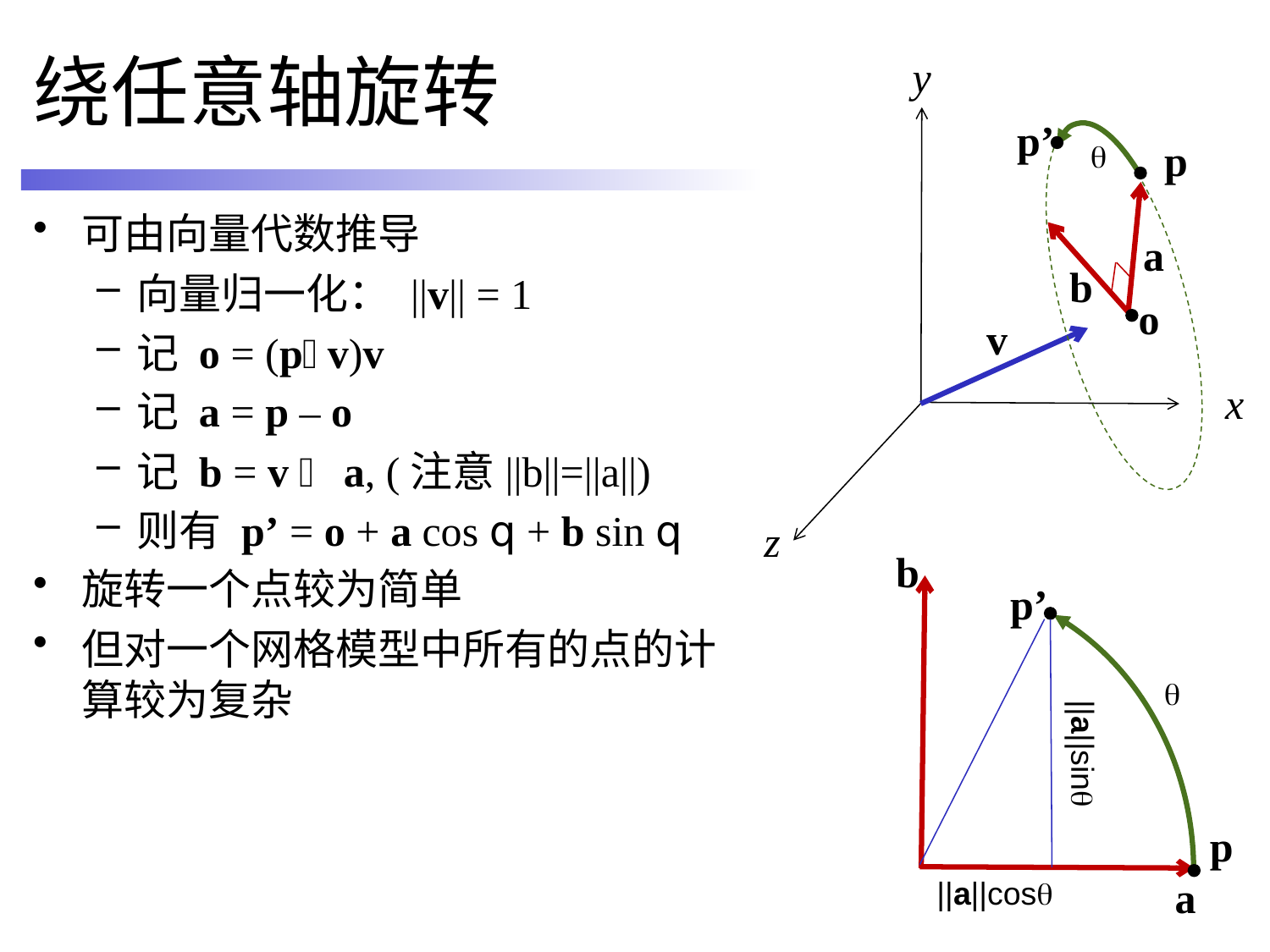

# 绕任意轴旋转
y
p’

p
θ

可由向量代数推导
向量归一化： ||v|| = 1
记 o = (p⋅v)v
记 a = p – o
记 b = v × a, (注意||b||=||a||)
则有 p’ = o + a cos θ + b sin θ
旋转一个点较为简单
但对一个网格模型中所有的点的计算较为复杂
a
b
o
v

x
z
b
p’

θ
||a||sinθ
p

a
||a||cosθ
b